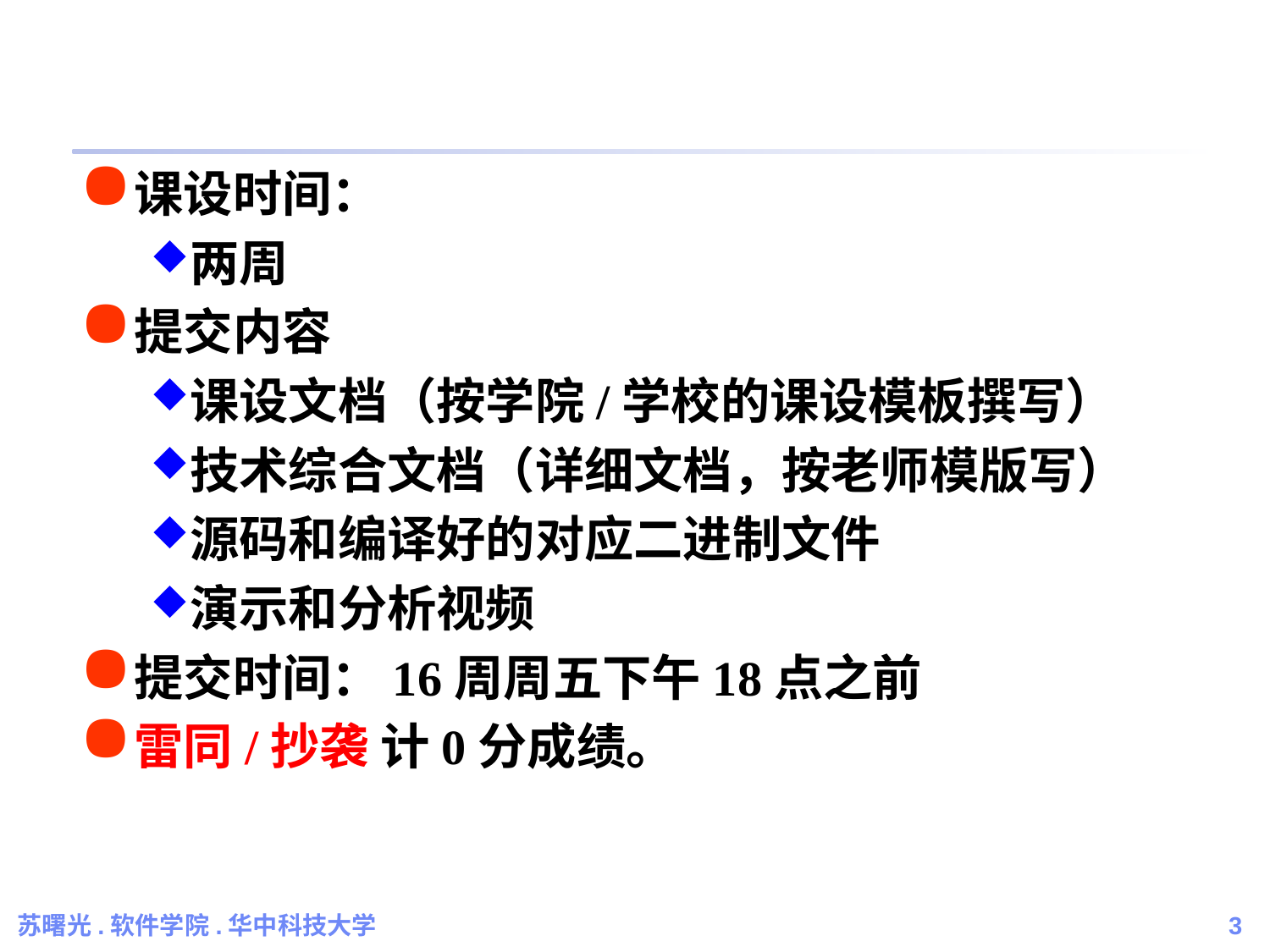

#
课设时间：
两周
提交内容
课设文档（按学院/学校的课设模板撰写）
技术综合文档（详细文档，按老师模版写）
源码和编译好的对应二进制文件
演示和分析视频
提交时间：16周周五下午18点之前
雷同/抄袭 计0分成绩。
苏曙光.软件学院.华中科技大学
3